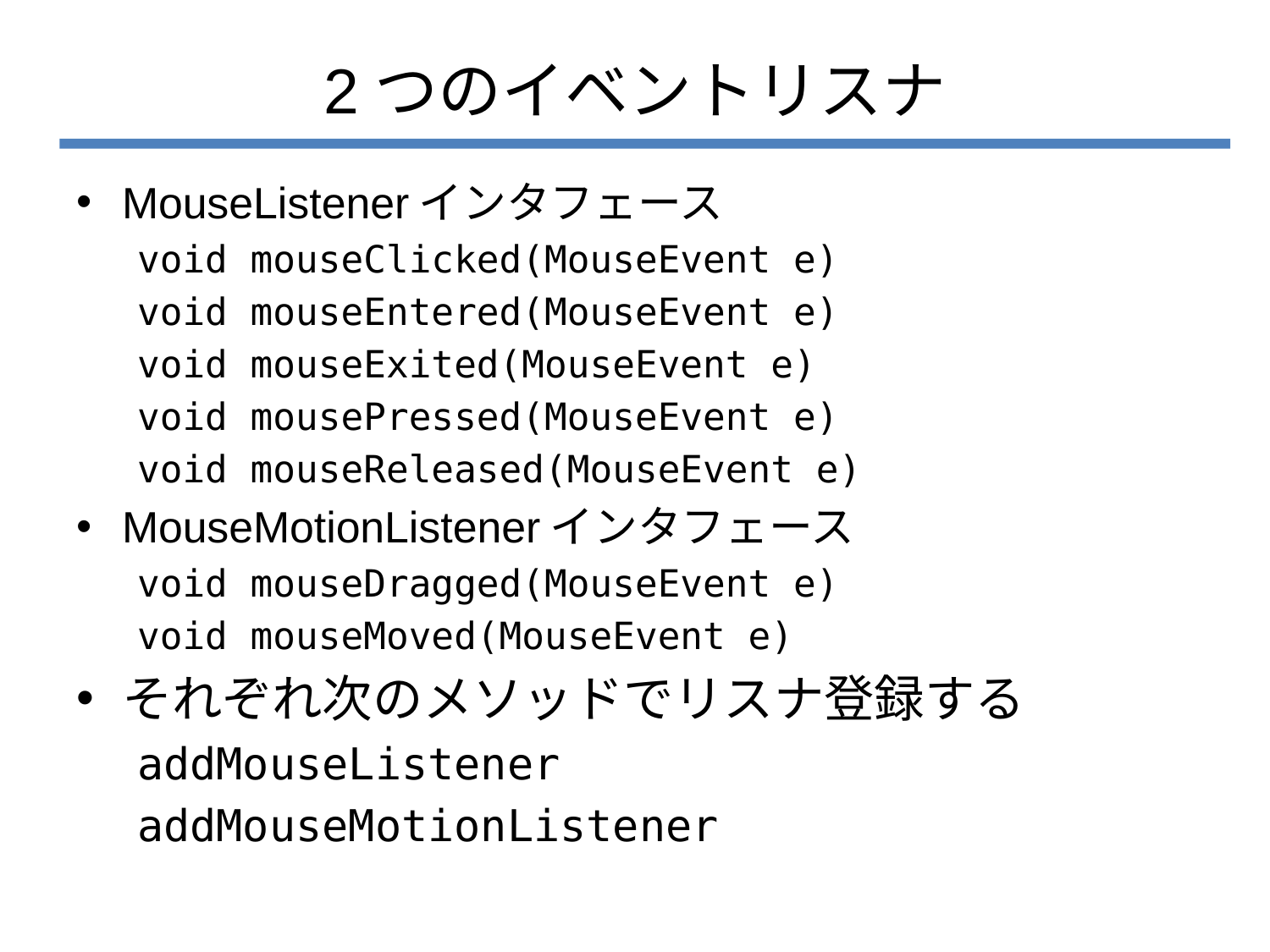

# 2つのイベントリスナ
MouseListenerインタフェース
void mouseClicked(MouseEvent e)
void mouseEntered(MouseEvent e)
void mouseExited(MouseEvent e)
void mousePressed(MouseEvent e)
void mouseReleased(MouseEvent e)
MouseMotionListenerインタフェース
void mouseDragged(MouseEvent e)
void mouseMoved(MouseEvent e)
それぞれ次のメソッドでリスナ登録する
addMouseListener
addMouseMotionListener